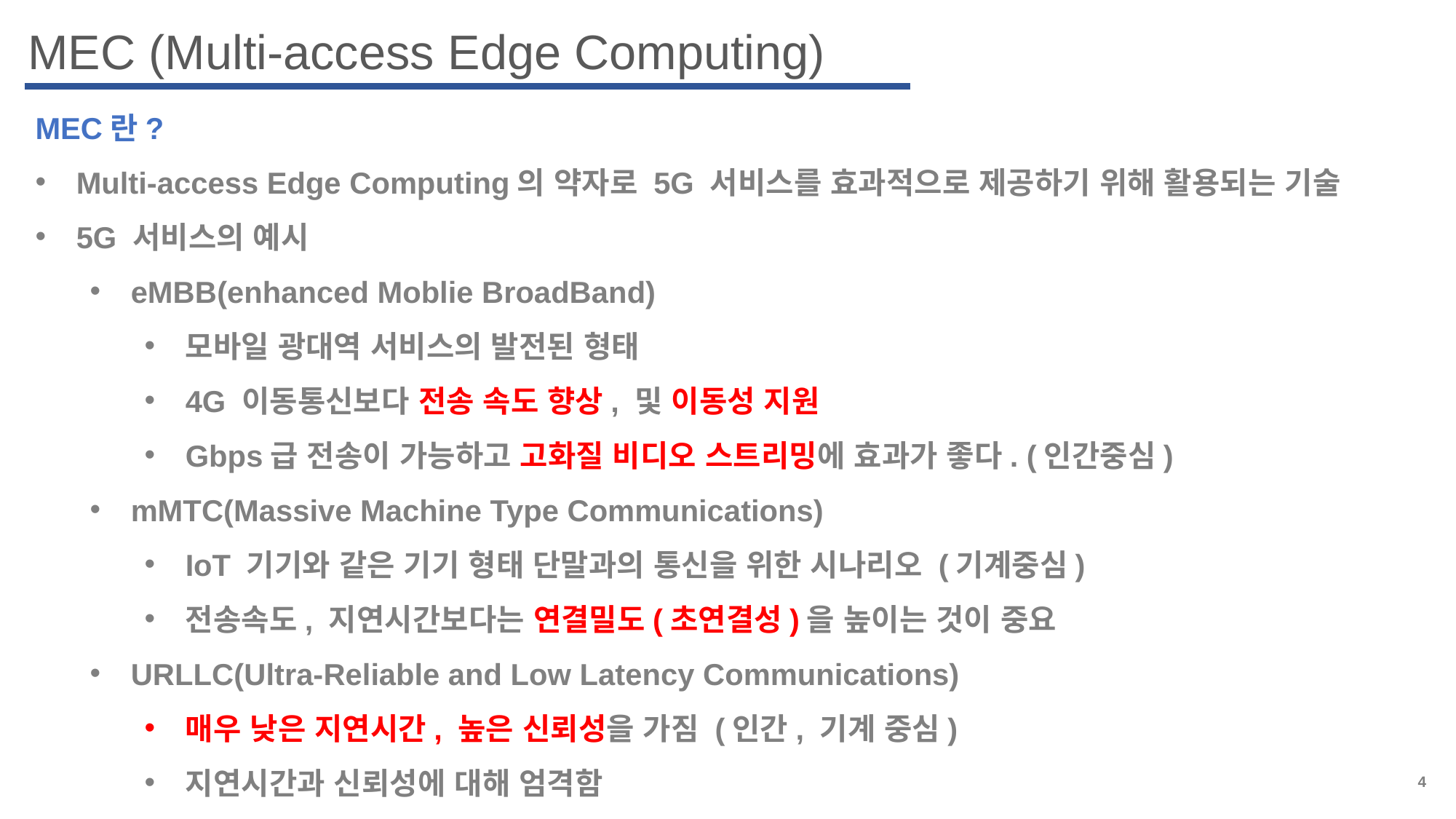

MEC (Multi-access Edge Computing)
MEC란?
Multi-access Edge Computing의 약자로 5G 서비스를 효과적으로 제공하기 위해 활용되는 기술
5G 서비스의 예시
eMBB(enhanced Moblie BroadBand)
모바일 광대역 서비스의 발전된 형태
4G 이동통신보다 전송 속도 향상, 및 이동성 지원
Gbps급 전송이 가능하고 고화질 비디오 스트리밍에 효과가 좋다. (인간중심)
mMTC(Massive Machine Type Communications)
IoT 기기와 같은 기기 형태 단말과의 통신을 위한 시나리오 (기계중심)
전송속도, 지연시간보다는 연결밀도(초연결성)을 높이는 것이 중요
URLLC(Ultra-Reliable and Low Latency Communications)
매우 낮은 지연시간, 높은 신뢰성을 가짐 (인간, 기계 중심)
지연시간과 신뢰성에 대해 엄격함
4